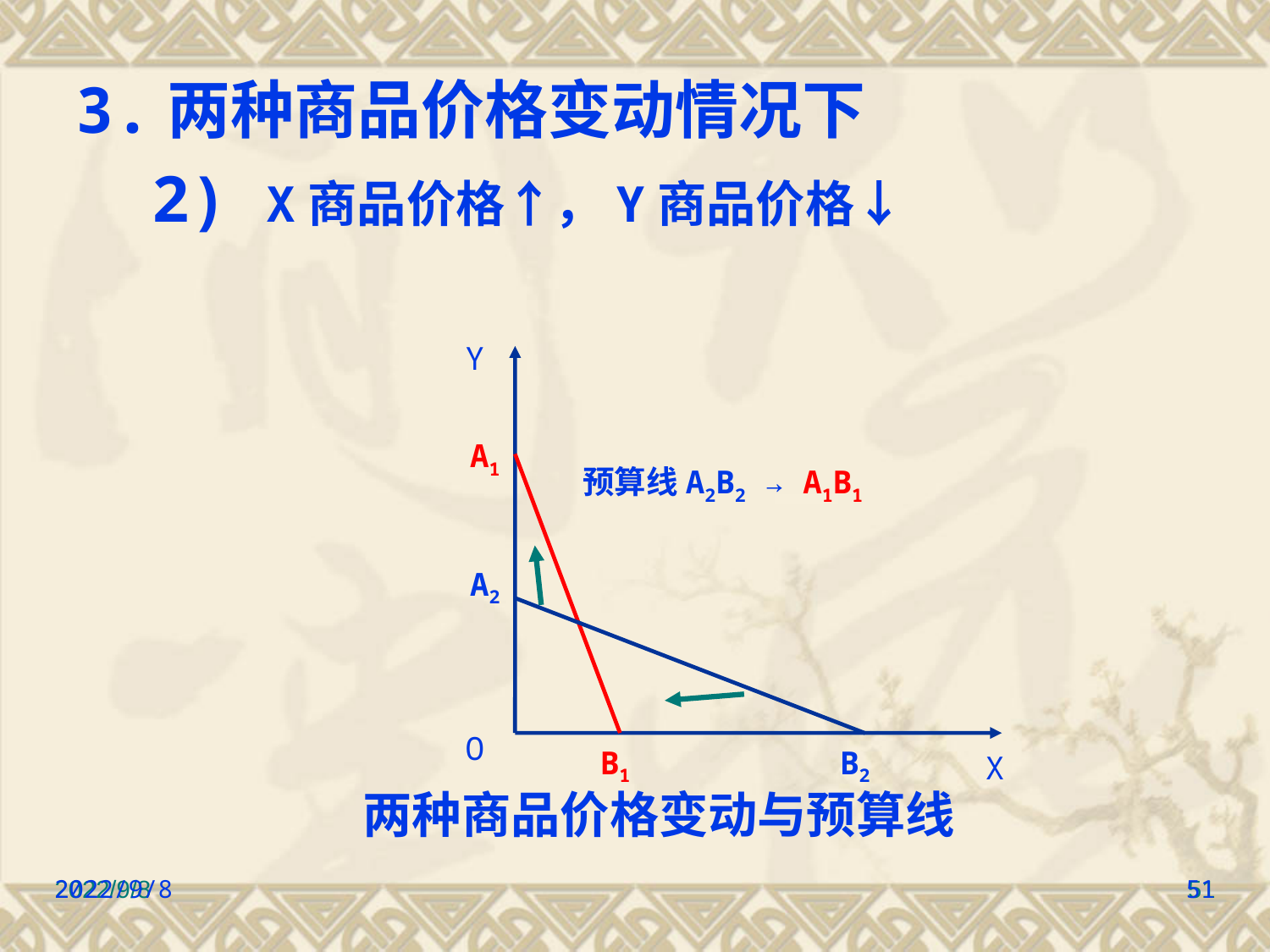

3.两种商品价格变动情况下
  2) X商品价格↑，Y商品价格↓
Y

A1

预算线A2B2 → A1B1

A2

O

B1
B2
X
两种商品价格变动与预算线
2022/9/8
2022/9/8
51
51